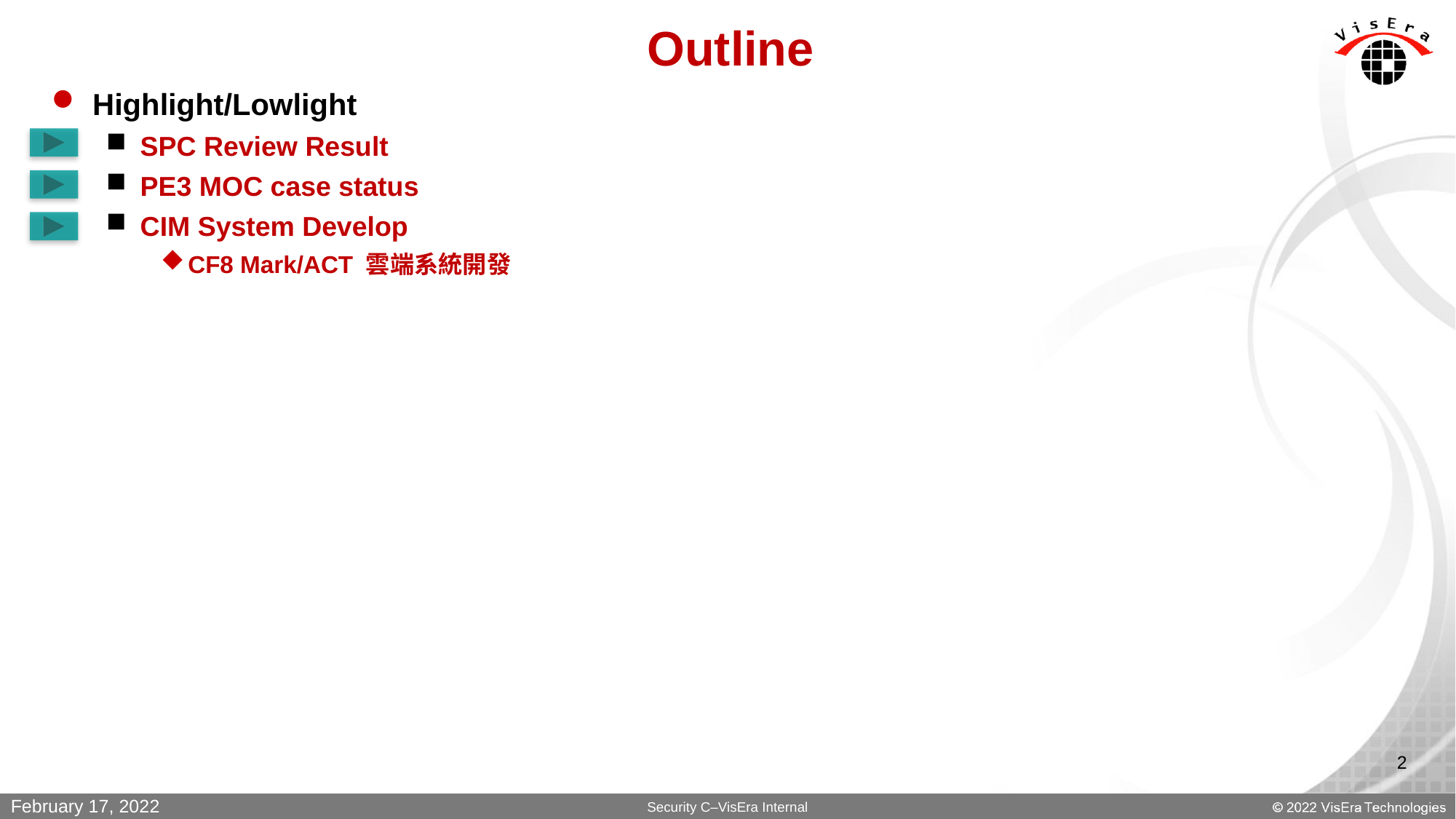

# Outline
Highlight/Lowlight
SPC Review Result
PE3 MOC case status
CIM System Develop
CF8 Mark/ACT 雲端系統開發

February 17, 2022